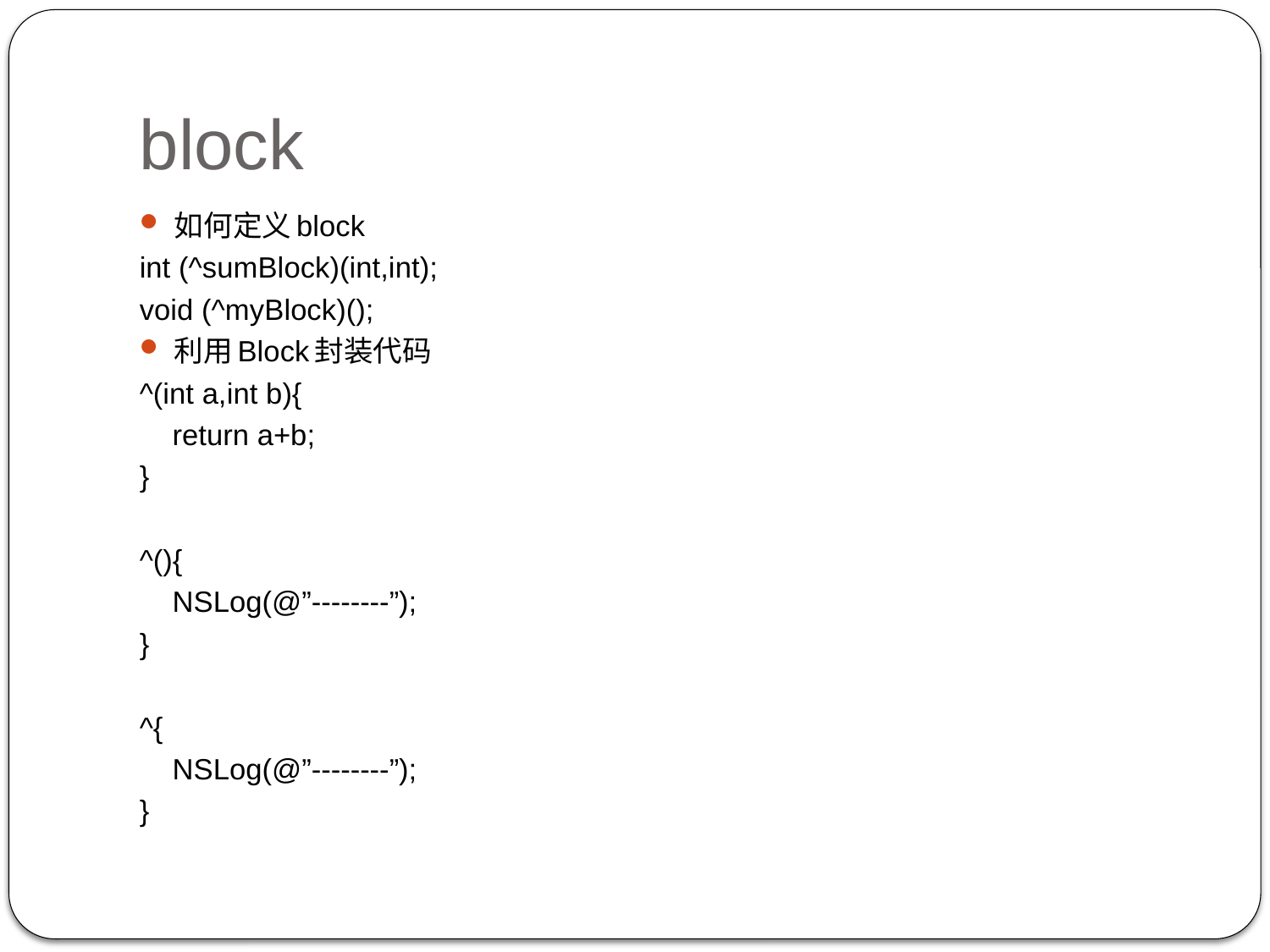

# block
如何定义block
int (^sumBlock)(int,int);
void (^myBlock)();
利用Block封装代码
^(int a,int b){
    return a+b;
}

^(){
    NSLog(@”--------”);
}

^{
    NSLog(@”--------”);
}